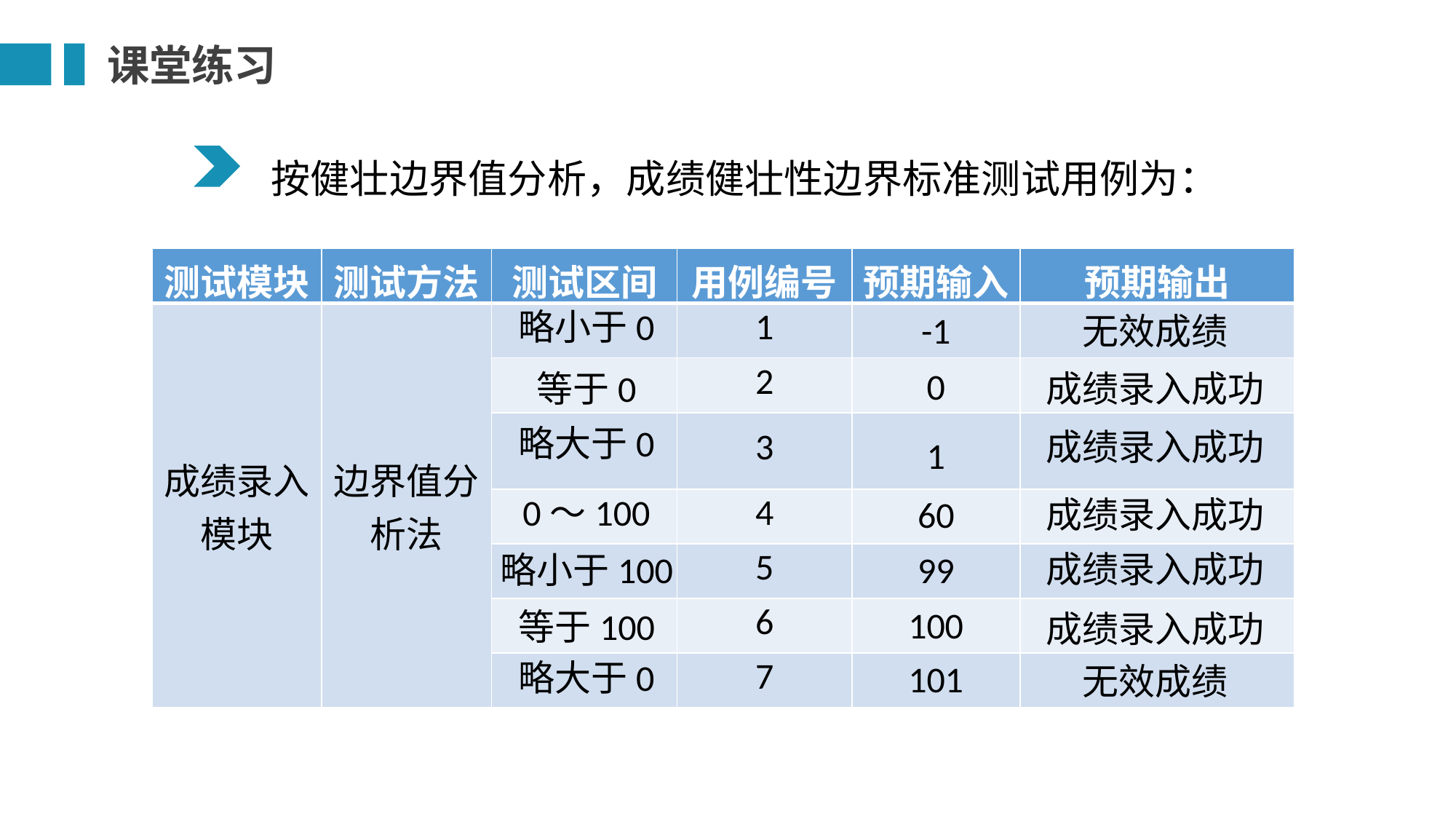

课堂练习

按健壮边界值分析，成绩健壮性边界标准测试用例为：

| 测试模块 | 测试方法 | 测试区间 | 用例编号 | 预期输入 | 预期输出 |
| --- | --- | --- | --- | --- | --- |
| 成绩录入模块 | 边界值分析法 |  | 1 |  |  |
|  |  |  | 2 |  |  |
|  |  |  | 3 |  |  |
|  |  |  | 4 |  |  |
|  |  |  | 5 |  |  |
|  |  |  | 6 |  |  |
|  |  |  | 7 |  |  |
| 测试模块 | 测试方法 | 测试区间 | 用例编号 | 预期输入 | 预期输出 |
| --- | --- | --- | --- | --- | --- |
略小于0
等于0
略大于0
0～100
略小于100
等于100
略大于0
-1
0
1
60
99
100
101
无效成绩
成绩录入成功
成绩录入成功
成绩录入成功
成绩录入成功
成绩录入成功
无效成绩
62